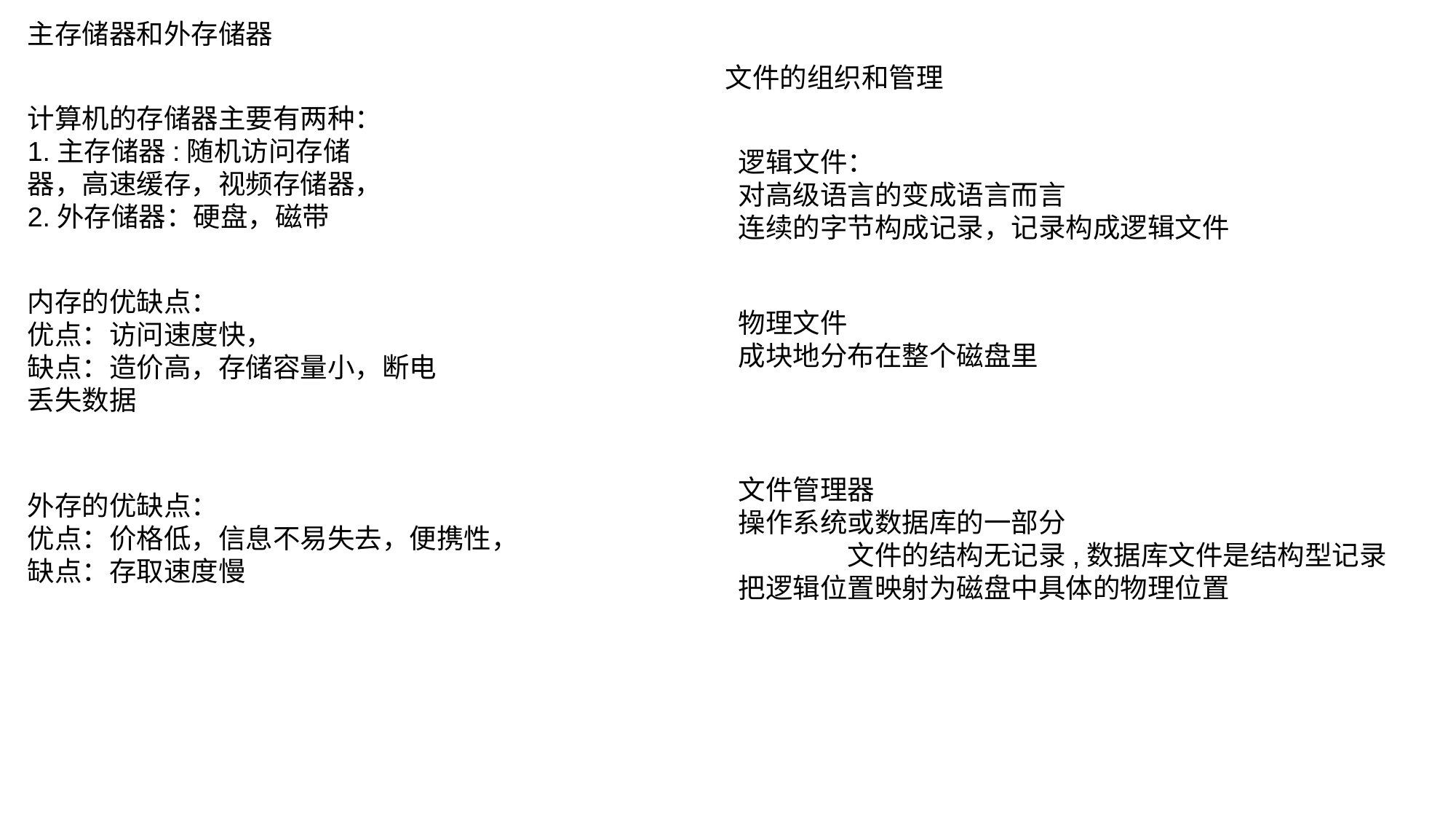

主存储器和外存储器
文件的组织和管理
计算机的存储器主要有两种：1.主存储器:随机访问存储器，高速缓存，视频存储器，
2.外存储器：硬盘，磁带
逻辑文件：
对高级语言的变成语言而言
连续的字节构成记录，记录构成逻辑文件
内存的优缺点：
优点：访问速度快，
缺点：造价高，存储容量小，断电丢失数据
物理文件
成块地分布在整个磁盘里
文件管理器
操作系统或数据库的一部分
	文件的结构无记录,数据库文件是结构型记录
把逻辑位置映射为磁盘中具体的物理位置

外存的优缺点：
优点：价格低，信息不易失去，便携性，
缺点：存取速度慢